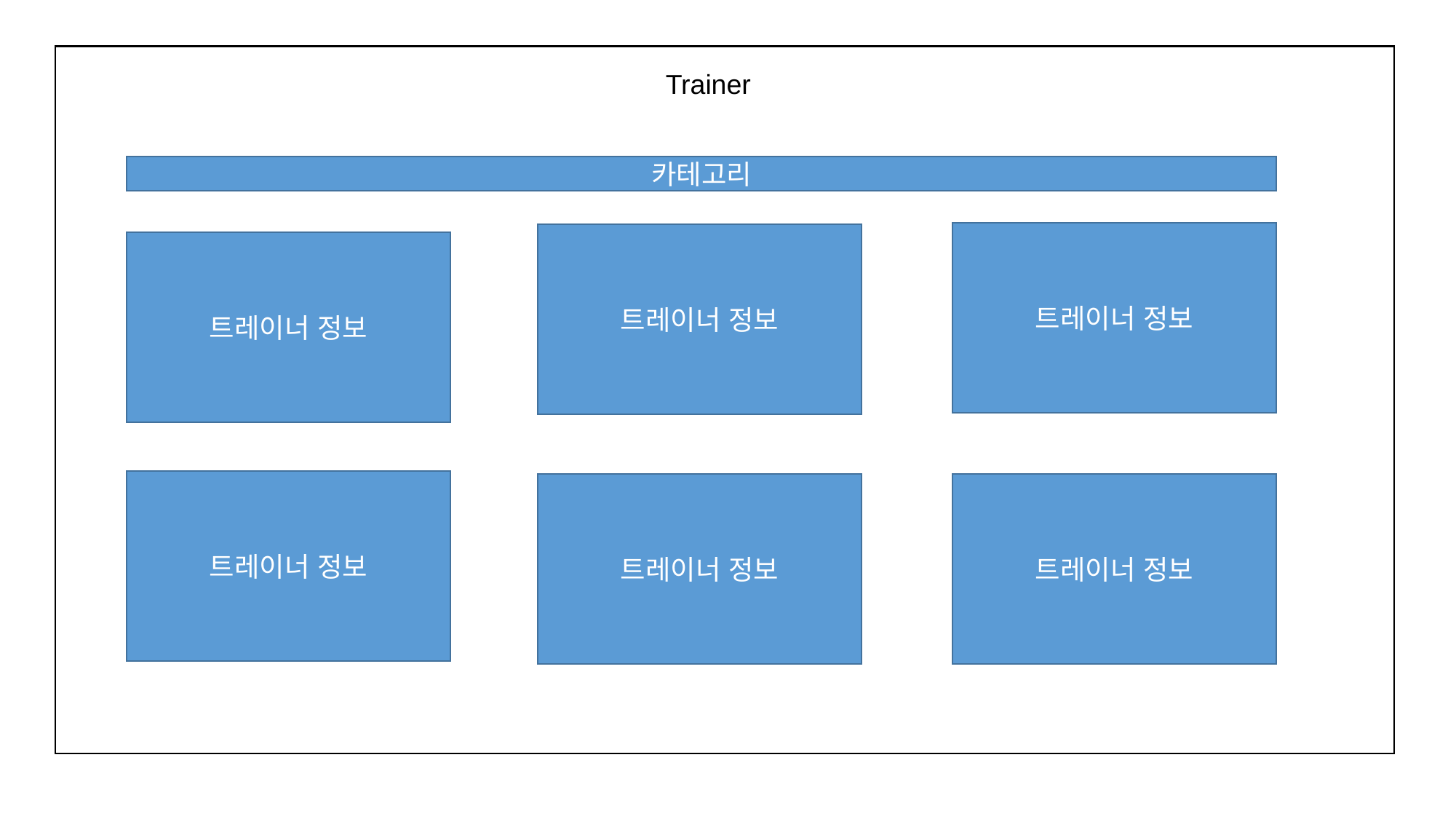

Trainer
카테고리
트레이너 정보
트레이너 정보
트레이너 정보
트레이너 정보
트레이너 정보
트레이너 정보